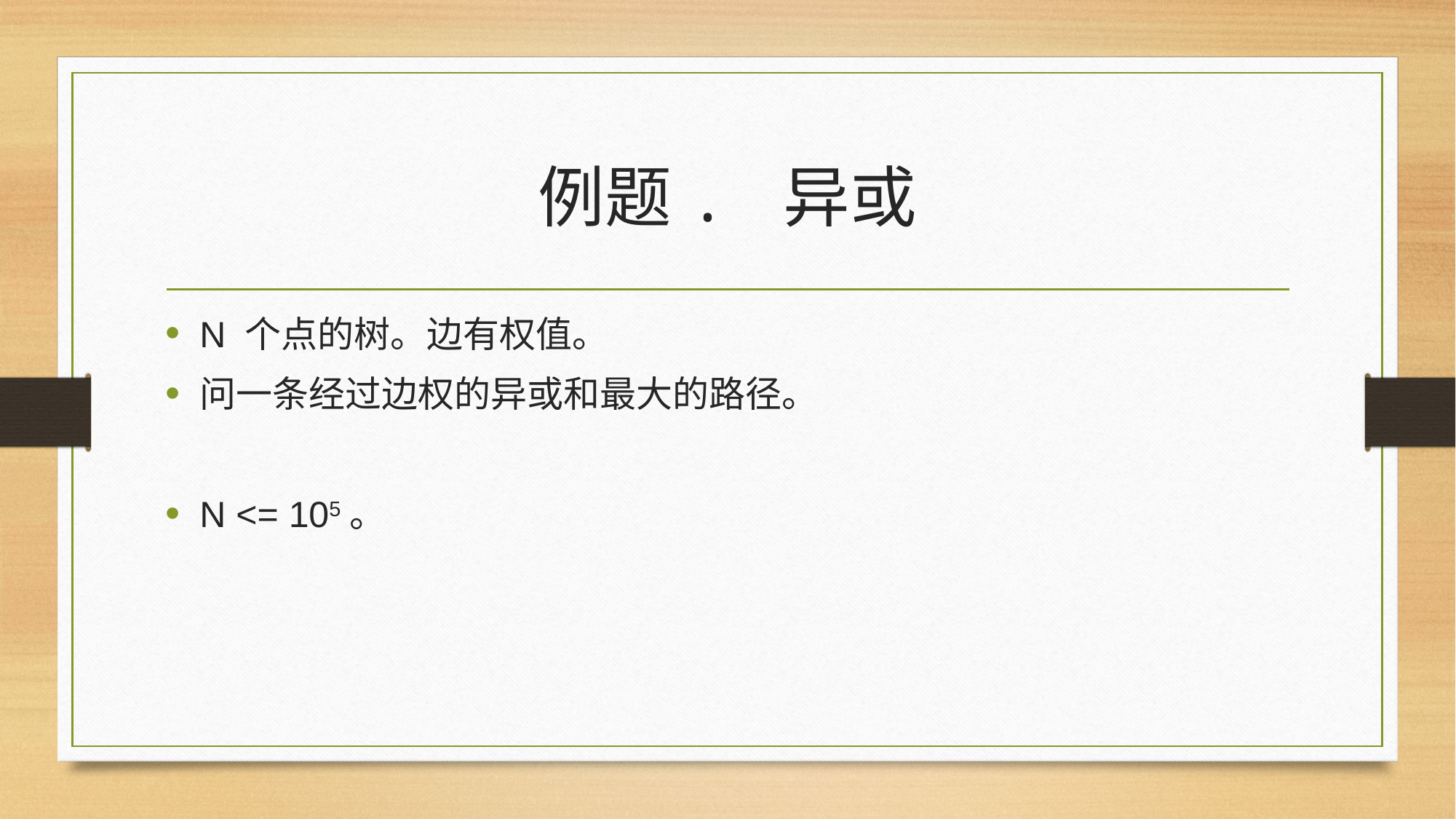

# 例题. 异或
N 个点的树。边有权值。
问一条经过边权的异或和最大的路径。

N <= 105。